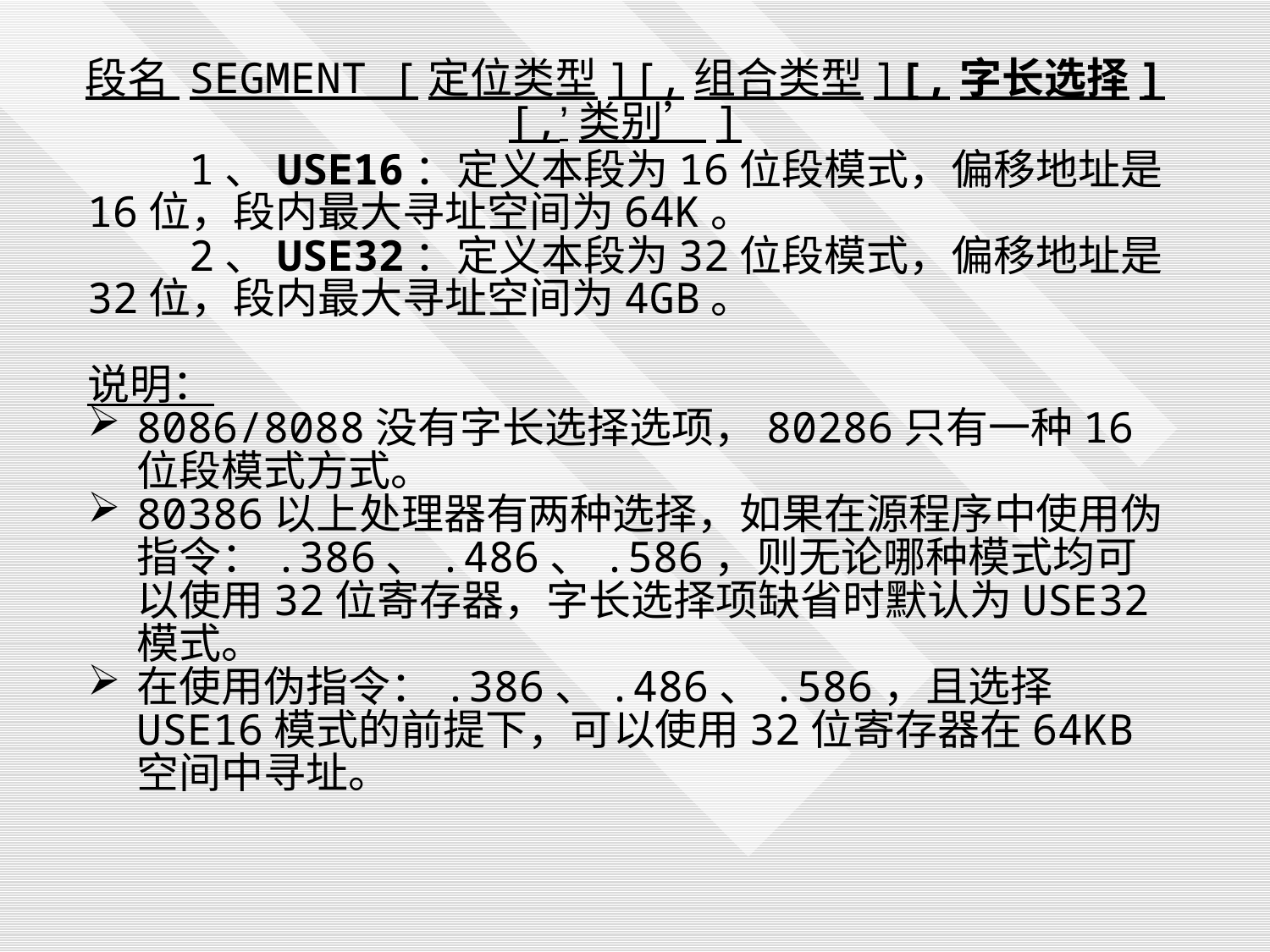

段名 SEGMENT [定位类型][,组合类型][,字长选择][,’类别’]

    1、USE16：定义本段为16位段模式，偏移地址是16位，段内最大寻址空间为64K。
    2、USE32：定义本段为32位段模式，偏移地址是32位，段内最大寻址空间为4GB。

说明：
8086/8088没有字长选择选项，80286只有一种16位段模式方式。
80386以上处理器有两种选择，如果在源程序中使用伪指令：.386、.486、.586，则无论哪种模式均可以使用32位寄存器，字长选择项缺省时默认为USE32模式。
在使用伪指令：.386、.486、.586，且选择USE16模式的前提下，可以使用32位寄存器在64KB空间中寻址。